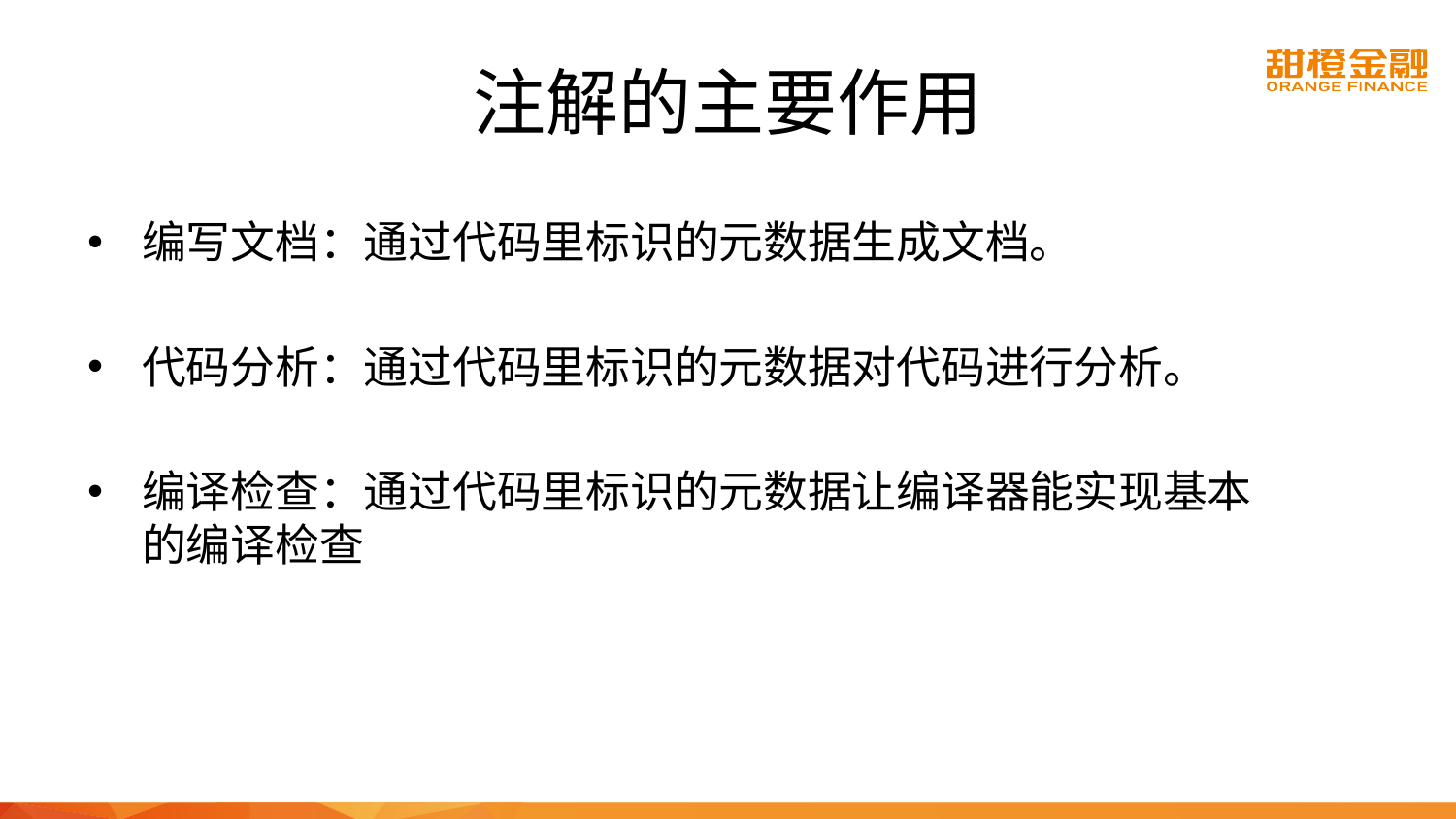

# 注解的主要作用
编写文档：通过代码里标识的元数据生成文档。

代码分析：通过代码里标识的元数据对代码进行分析。

编译检查：通过代码里标识的元数据让编译器能实现基本的编译检查